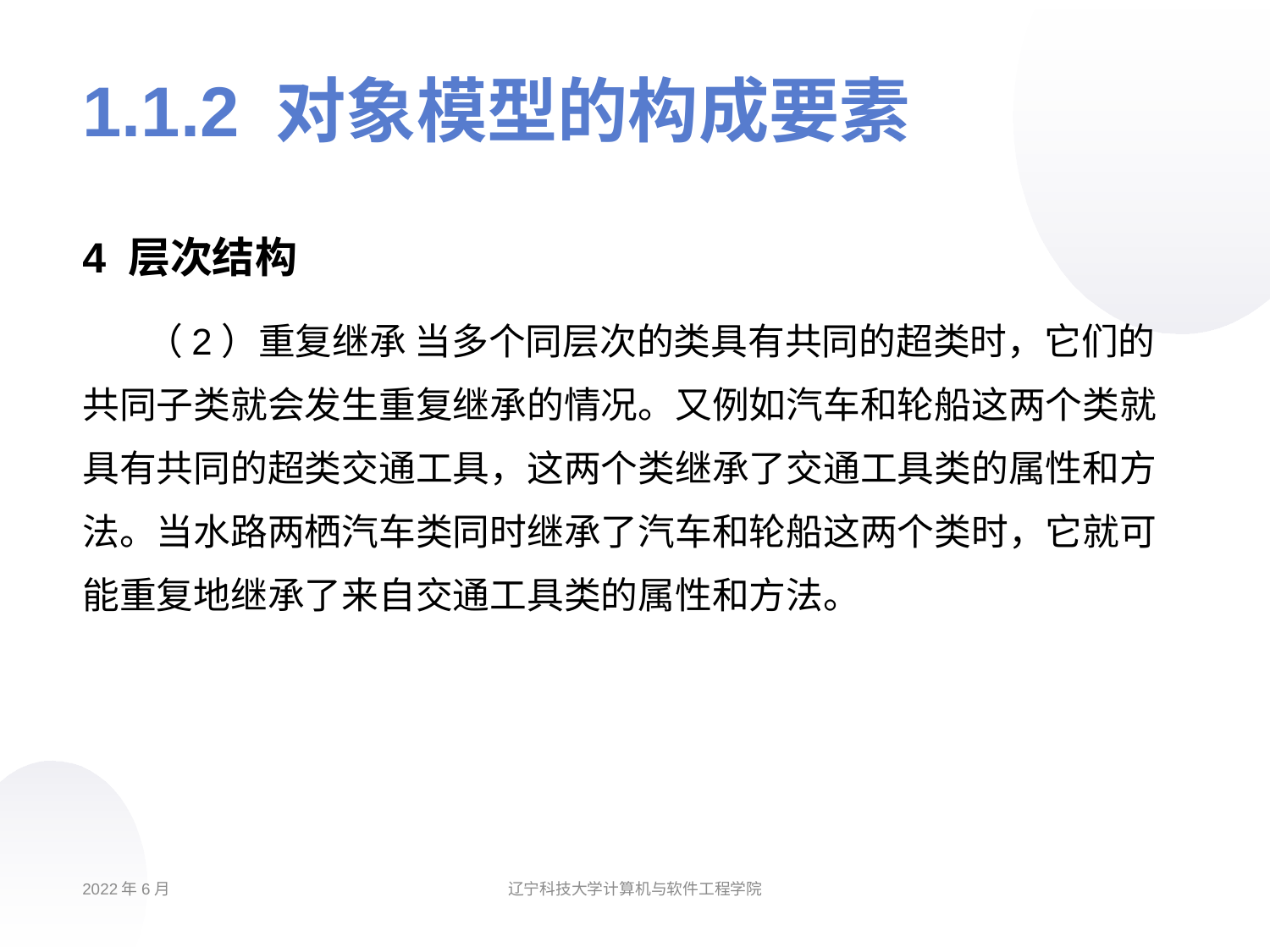

# 1.1.2 对象模型的构成要素
4 层次结构
（2）重复继承 当多个同层次的类具有共同的超类时，它们的共同子类就会发生重复继承的情况。又例如汽车和轮船这两个类就具有共同的超类交通工具，这两个类继承了交通工具类的属性和方法。当水路两栖汽车类同时继承了汽车和轮船这两个类时，它就可能重复地继承了来自交通工具类的属性和方法。

2022年6月
辽宁科技大学计算机与软件工程学院
51